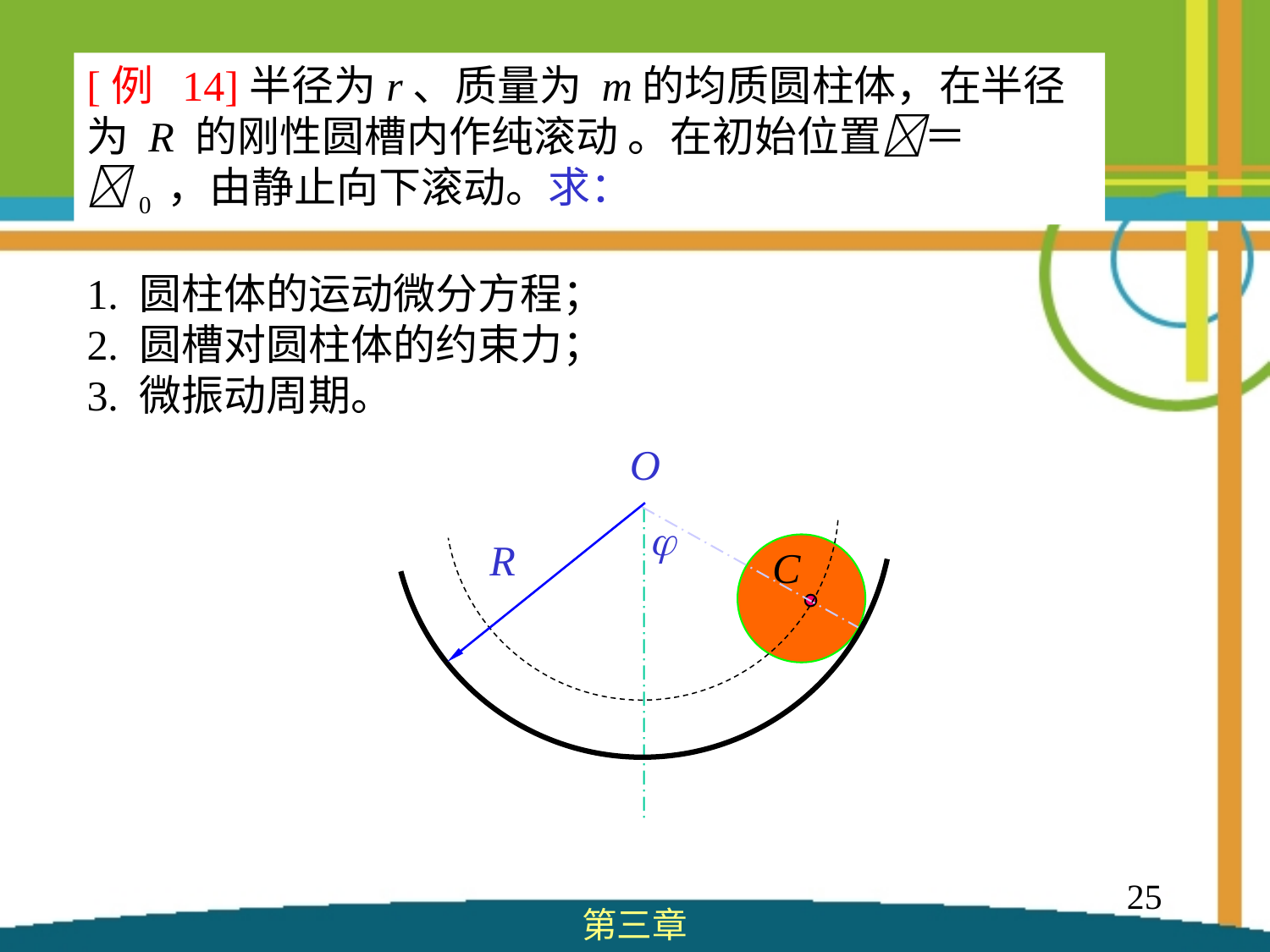

[例  14]半径为r、质量为 m的均质圆柱体，在半径为 R 的刚性圆槽内作纯滚动 。在初始位置ϕ＝ ϕ0 ，由静止向下滚动。求：
1. 圆柱体的运动微分方程；
2. 圆槽对圆柱体的约束力；
3. 微振动周期。
O

ϕ

R

C

25